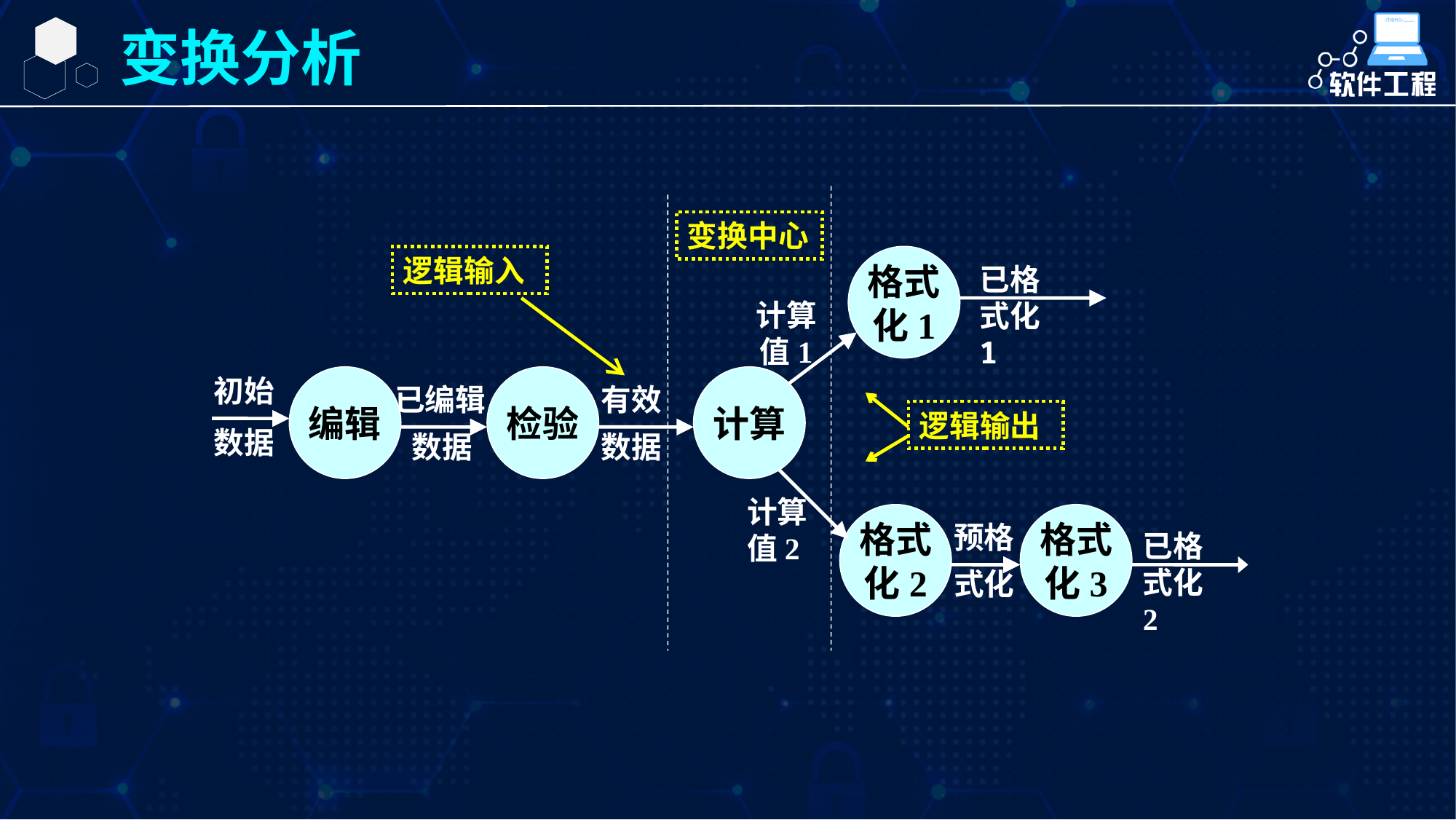

变换分析

变换中心
逻辑输入
格式
化1
已格式化1
计算

值1

初始
编辑
数据

检验
已编辑
数据

计算
有效

逻辑输出
数据

计算
格式
化2
格式
化3
预格
已格式化2
值2
式化